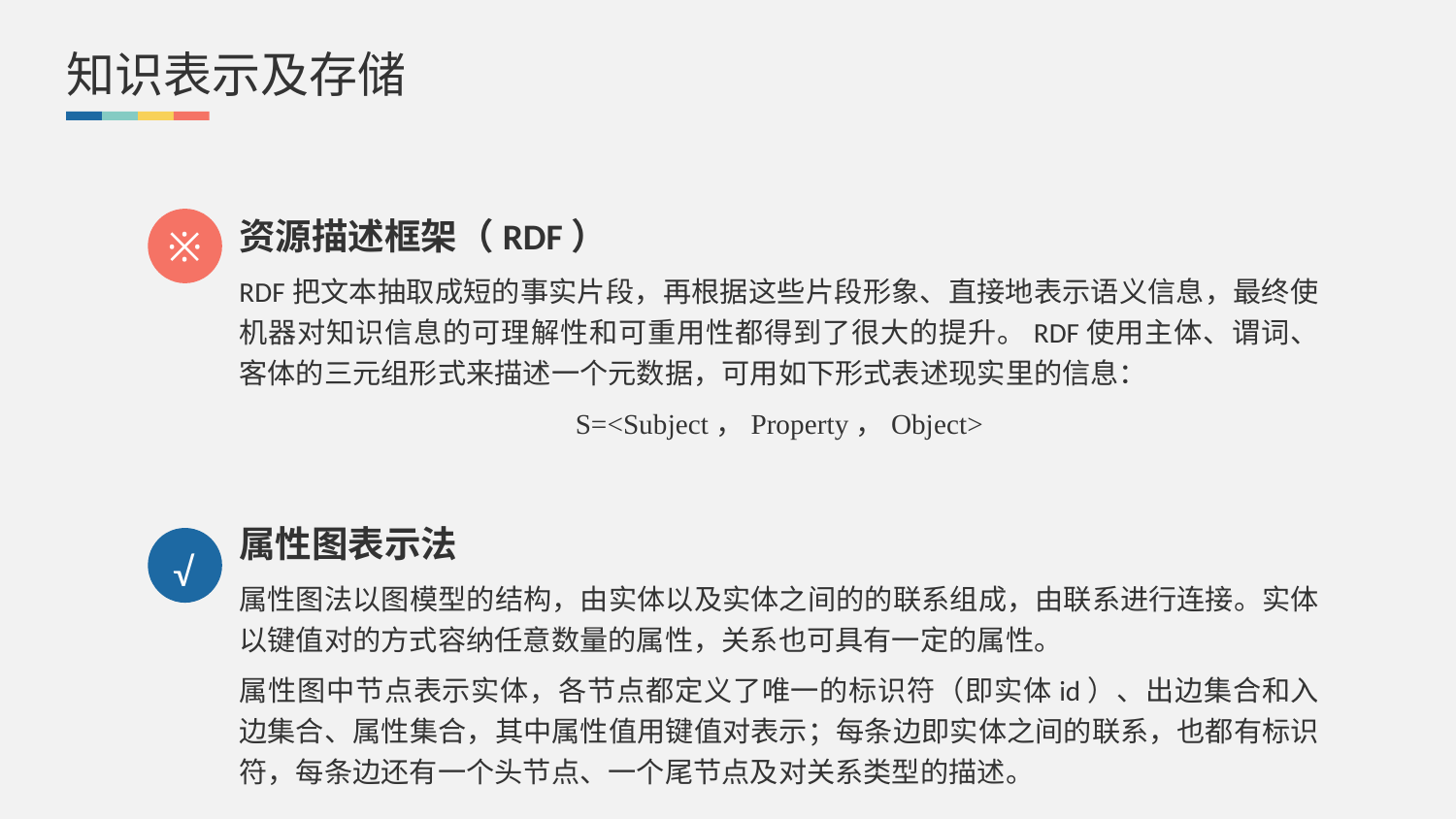

知识表示及存储

资源描述框架（RDF）
RDF把文本抽取成短的事实片段，再根据这些片段形象、直接地表示语义信息，最终使机器对知识信息的可理解性和可重用性都得到了很大的提升。RDF使用主体、谓词、客体的三元组形式来描述一个元数据，可用如下形式表述现实里的信息：
S=<Subject，Property，Object>

※
属性图表示法
属性图法以图模型的结构，由实体以及实体之间的的联系组成，由联系进行连接。实体以键值对的方式容纳任意数量的属性，关系也可具有一定的属性。
属性图中节点表示实体，各节点都定义了唯一的标识符（即实体id）、出边集合和入边集合、属性集合，其中属性值用键值对表示；每条边即实体之间的联系，也都有标识符，每条边还有一个头节点、一个尾节点及对关系类型的描述。
√